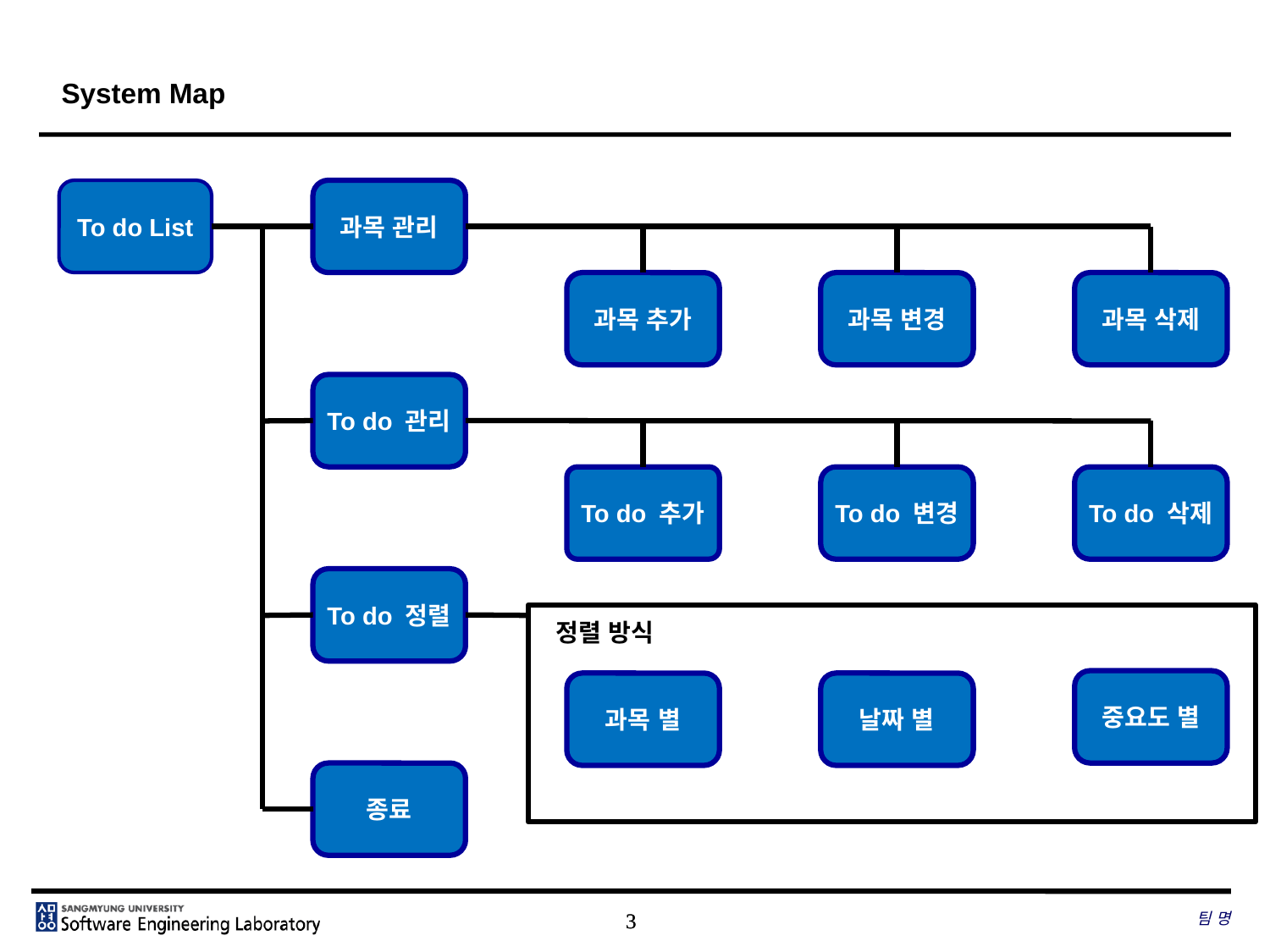

# System Map
To do List
과목 관리
과목 추가
과목 변경
과목 삭제
To do 관리
To do 추가
To do 변경
To do 삭제
To do 정렬

정렬 방식
중요도 별
과목 별
날짜 별
종료
팀 명